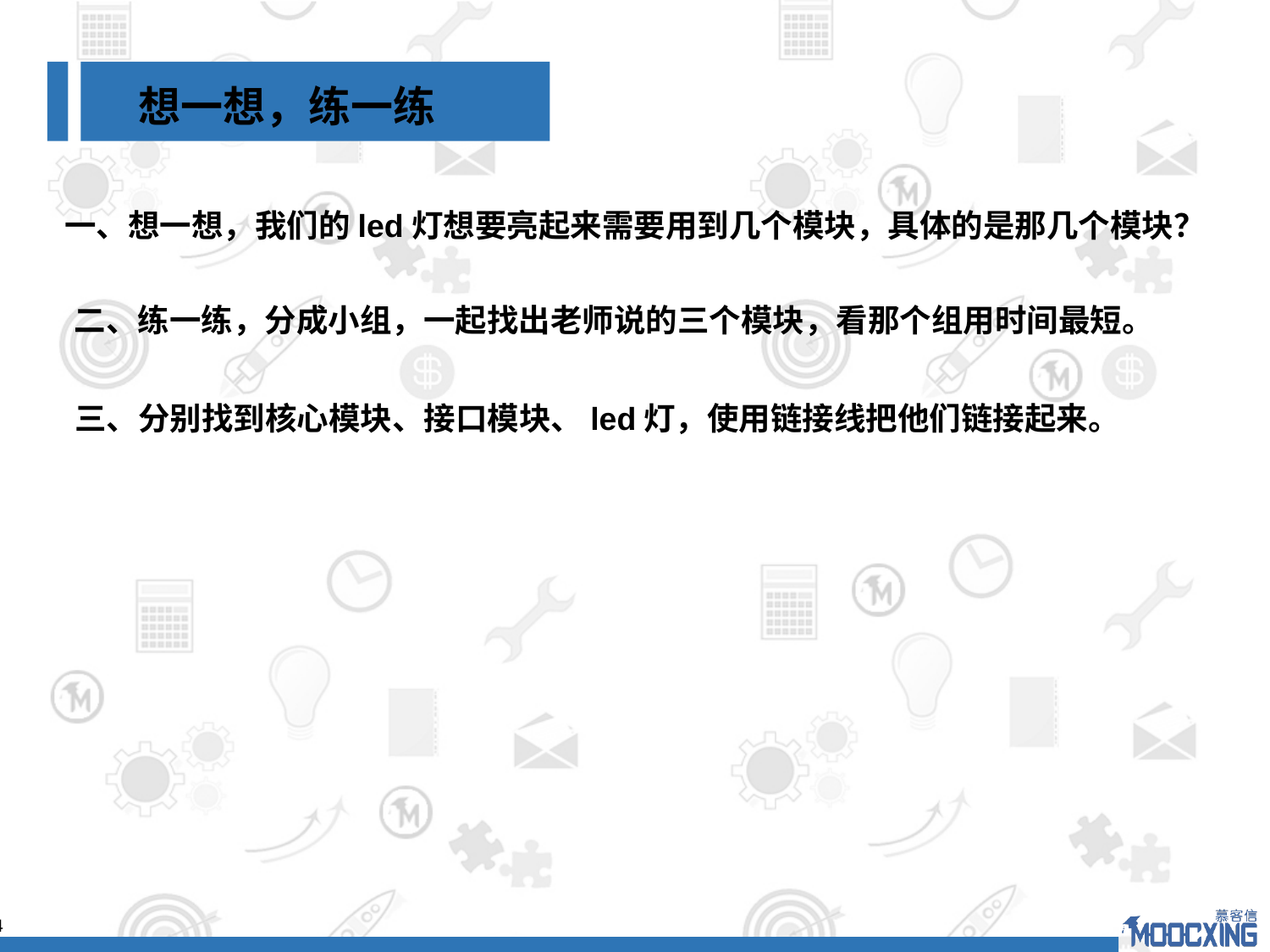

想一想，练一练
一、想一想，我们的led灯想要亮起来需要用到几个模块，具体的是那几个模块？
二、练一练，分成小组，一起找出老师说的三个模块，看那个组用时间最短。
三、分别找到核心模块、接口模块、led灯，使用链接线把他们链接起来。